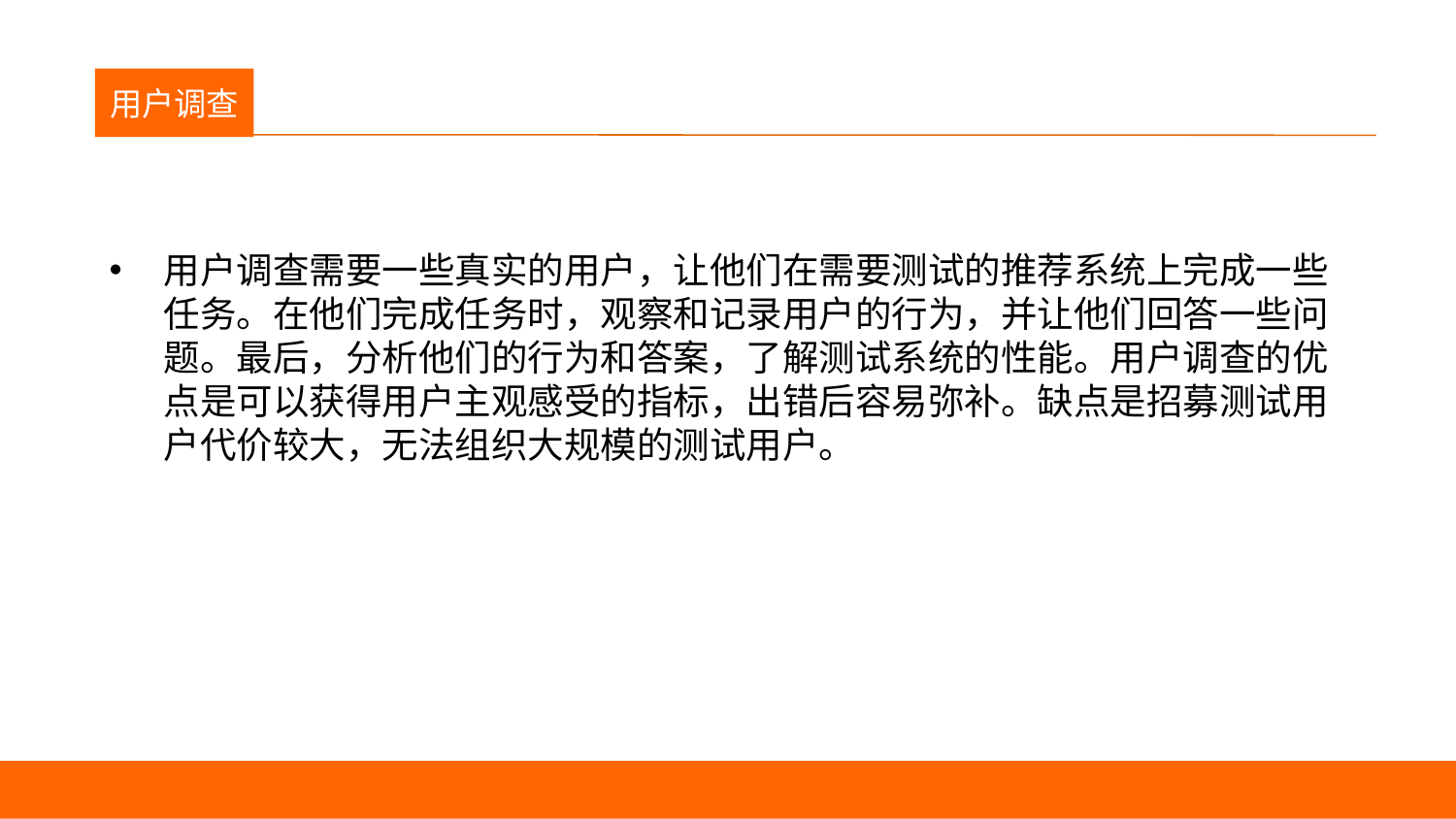

议程
用户调查

用户调查需要一些真实的用户，让他们在需要测试的推荐系统上完成一些任务。在他们完成任务时，观察和记录用户的行为，并让他们回答一些问题。最后，分析他们的行为和答案，了解测试系统的性能。用户调查的优点是可以获得用户主观感受的指标，出错后容易弥补。缺点是招募测试用户代价较大，无法组织大规模的测试用户。